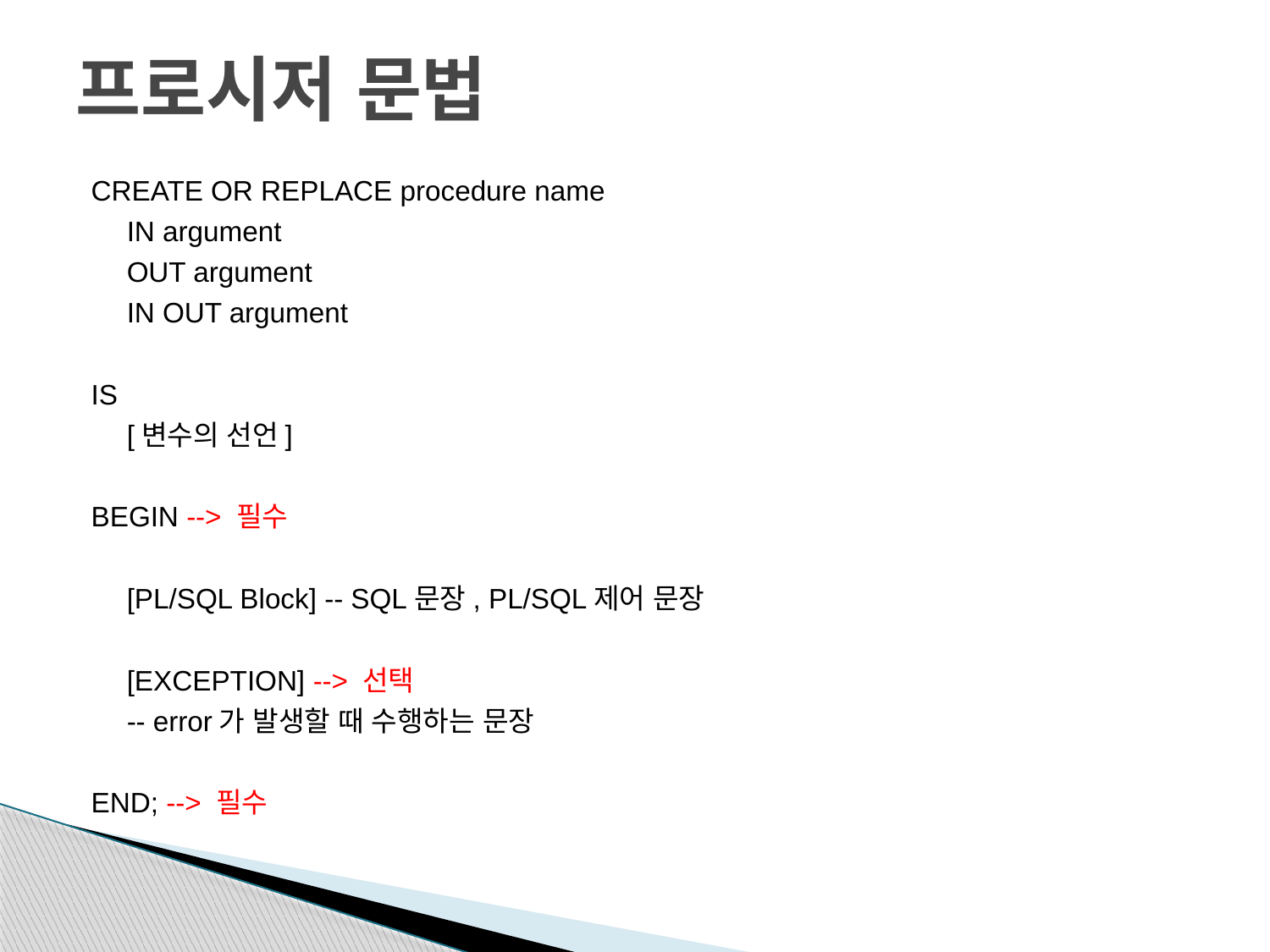

# 프로시저 문법
CREATE OR REPLACE procedure name
	IN argument
	OUT argument
	IN OUT argument

IS
	[변수의 선언]

BEGIN --> 필수

	[PL/SQL Block] -- SQL문장, PL/SQL제어 문장

	[EXCEPTION] --> 선택
	-- error가 발생할 때 수행하는 문장

END; --> 필수